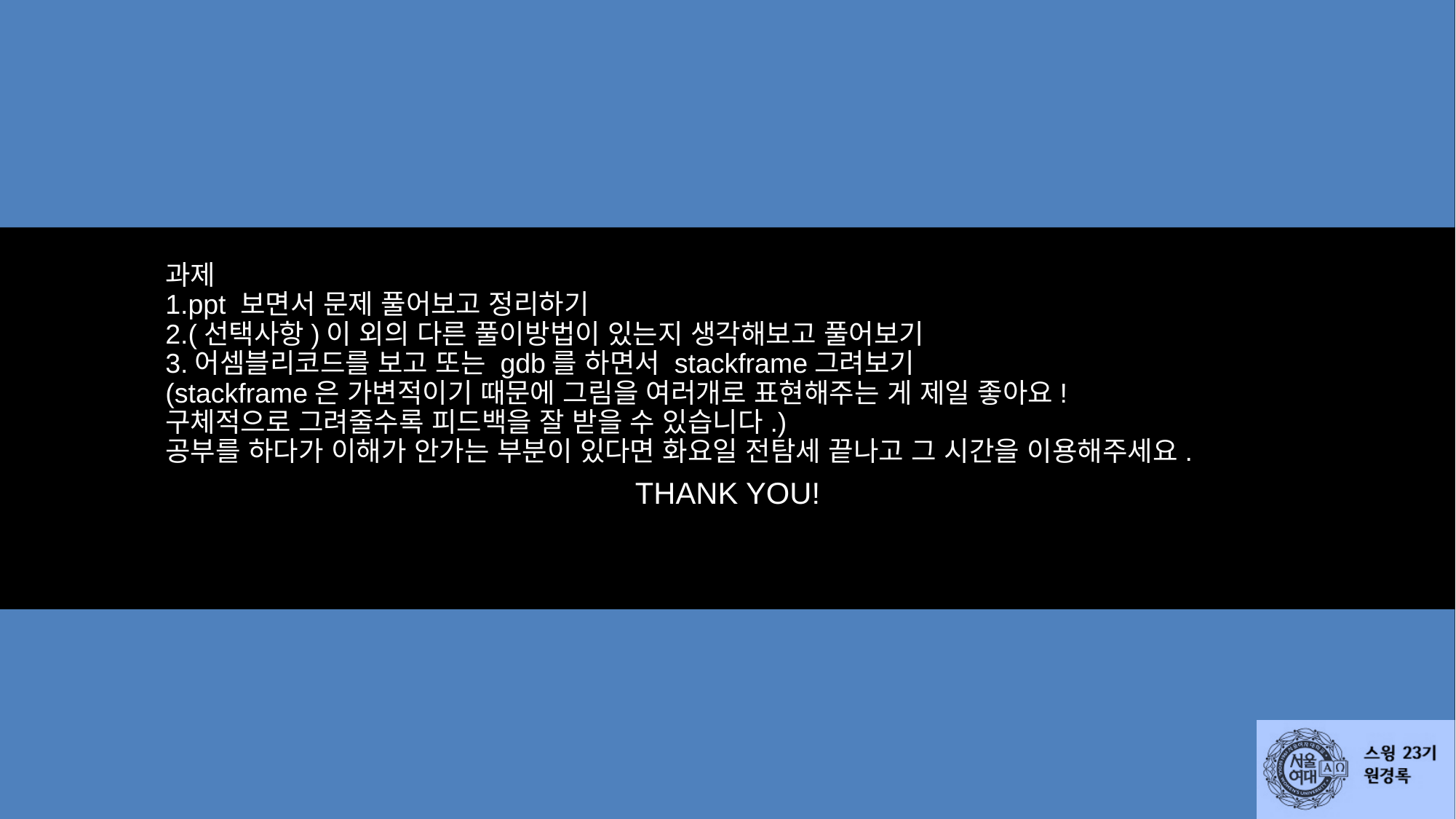

# 과제 1.ppt 보면서 문제 풀어보고 정리하기 2.(선택사항)이 외의 다른 풀이방법이 있는지 생각해보고 풀어보기 3.어셈블리코드를 보고 또는 gdb를 하면서 stackframe그려보기 (stackframe은 가변적이기 때문에 그림을 여러개로 표현해주는 게 제일 좋아요! 구체적으로 그려줄수록 피드백을 잘 받을 수 있습니다.) 공부를 하다가 이해가 안가는 부분이 있다면 화요일 전탐세 끝나고 그 시간을 이용해주세요.
THANK YOU!